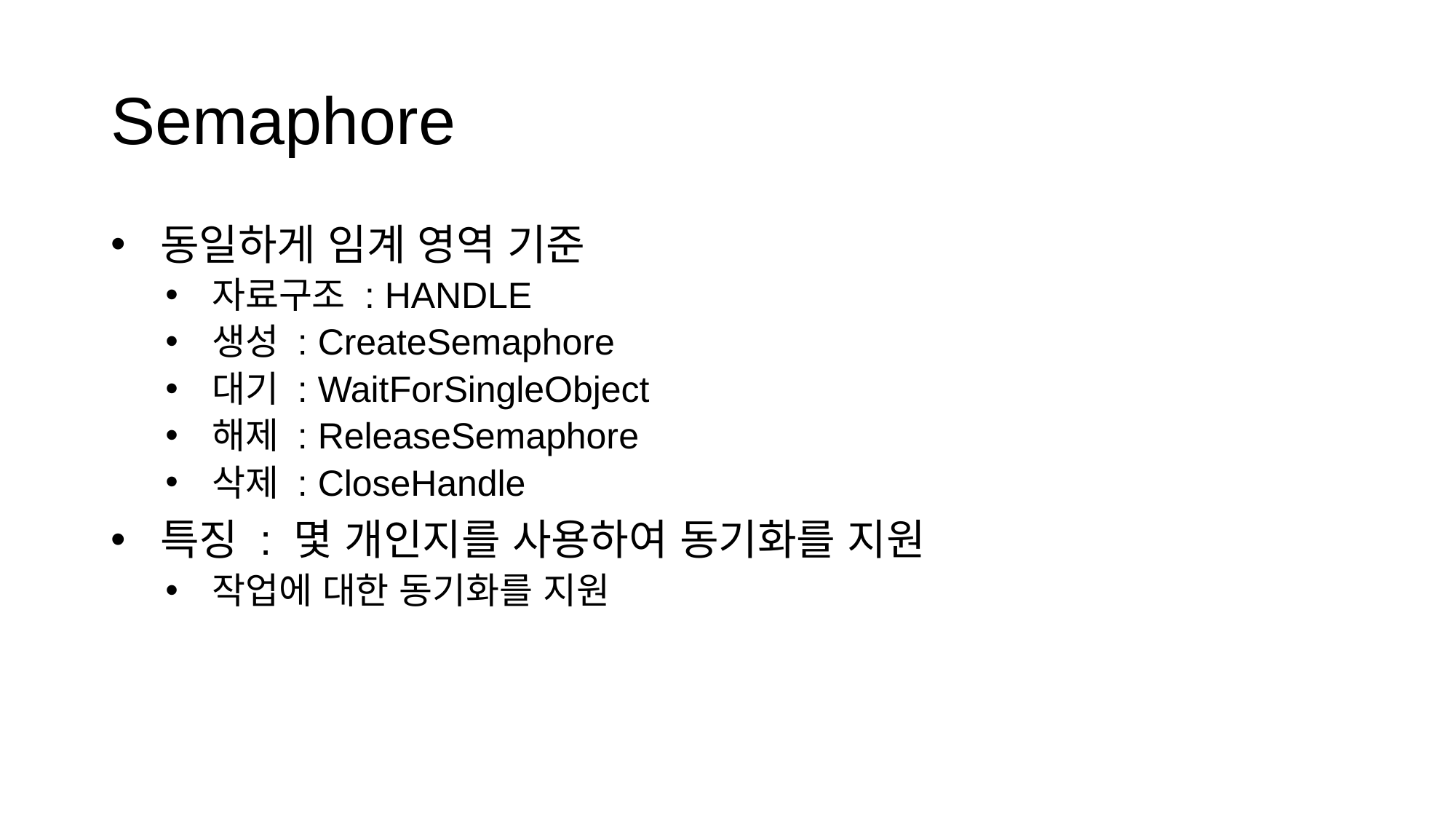

# Semaphore
 동일하게 임계 영역 기준
 자료구조 : HANDLE
 생성 : CreateSemaphore
 대기 : WaitForSingleObject
 해제 : ReleaseSemaphore
 삭제 : CloseHandle
 특징 : 몇 개인지를 사용하여 동기화를 지원
 작업에 대한 동기화를 지원